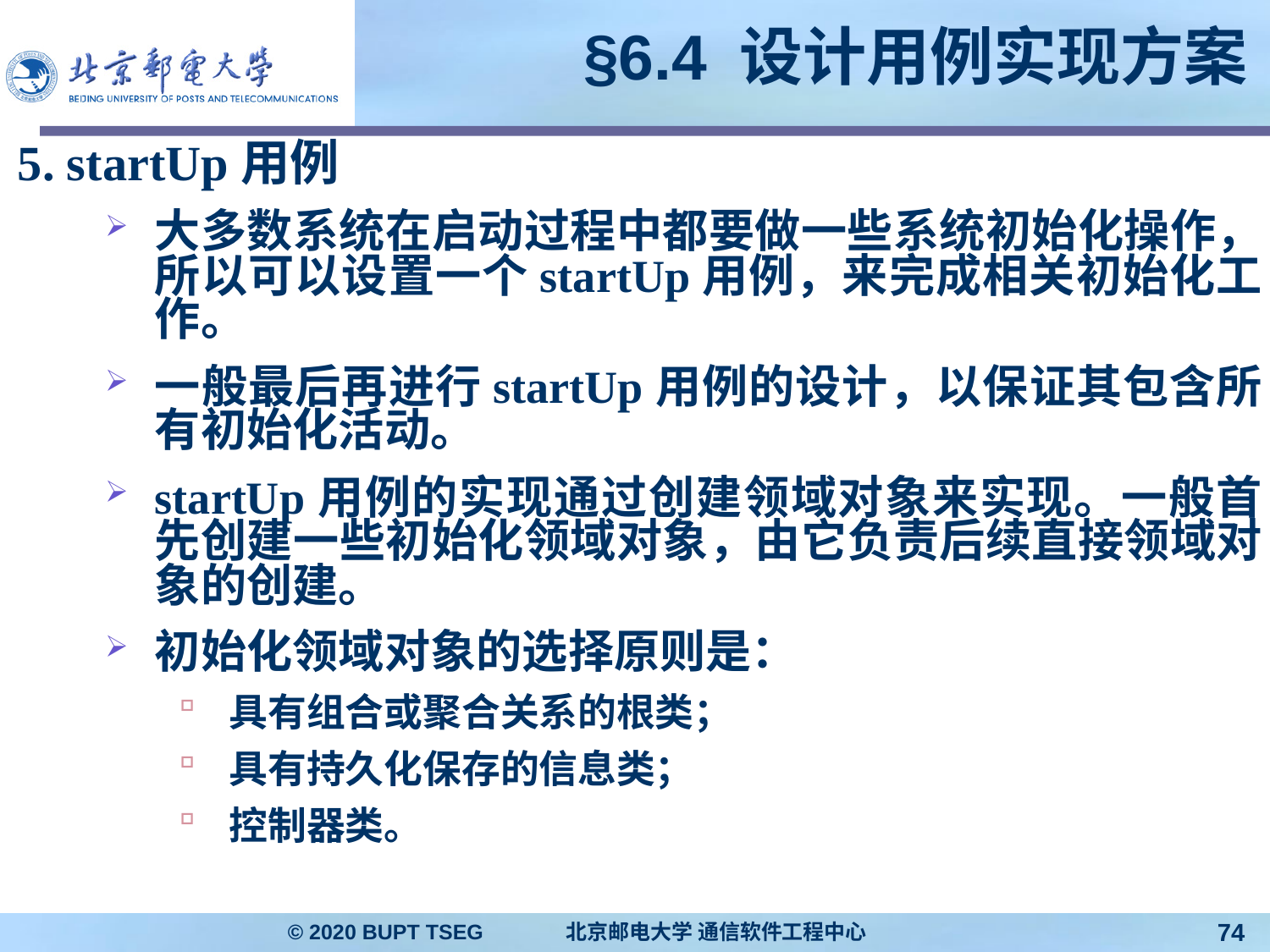

# §6.4 设计用例实现方案
5. startUp用例
大多数系统在启动过程中都要做一些系统初始化操作，所以可以设置一个startUp用例，来完成相关初始化工作。
一般最后再进行startUp用例的设计，以保证其包含所有初始化活动。
startUp用例的实现通过创建领域对象来实现。一般首先创建一些初始化领域对象，由它负责后续直接领域对象的创建。
初始化领域对象的选择原则是：
具有组合或聚合关系的根类；
具有持久化保存的信息类；
控制器类。
© 2020 BUPT TSEG             北京邮电大学 通信软件工程中心